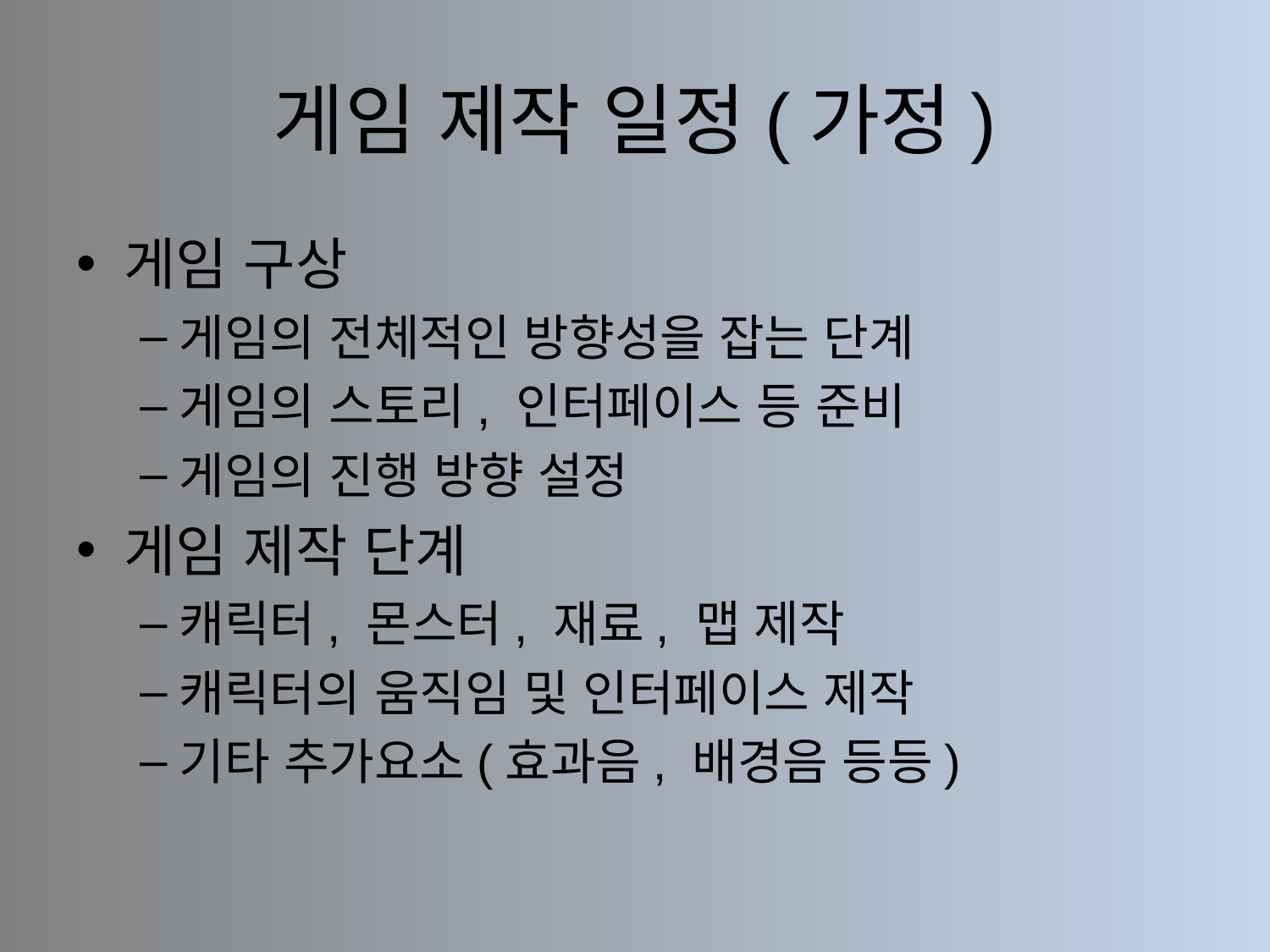

# 게임 제작 일정(가정)
게임 구상
게임의 전체적인 방향성을 잡는 단계
게임의 스토리, 인터페이스 등 준비
게임의 진행 방향 설정
게임 제작 단계
캐릭터, 몬스터, 재료, 맵 제작
캐릭터의 움직임 및 인터페이스 제작
기타 추가요소(효과음, 배경음 등등)